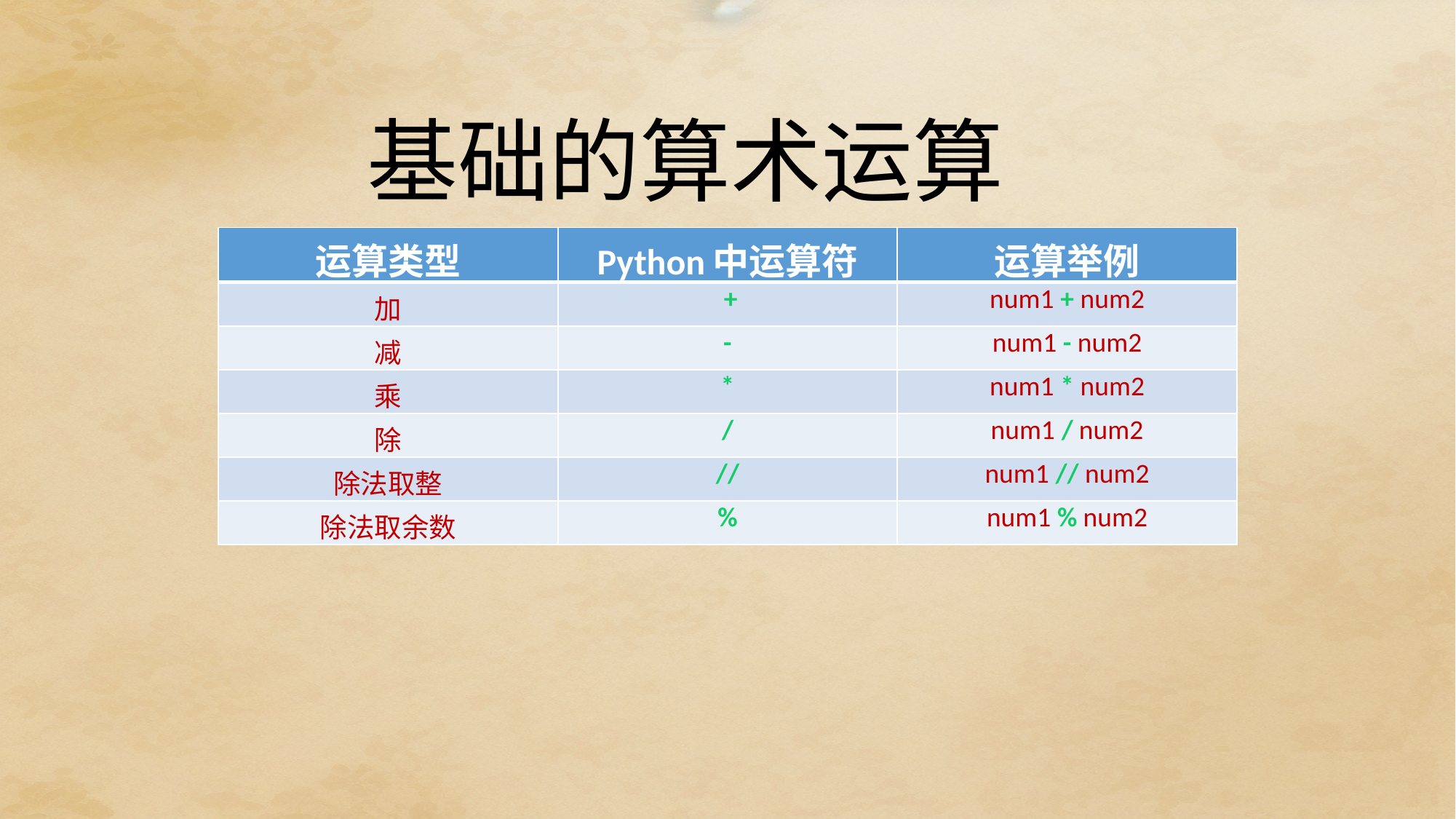

# 基础的算术运算
| 运算类型 | Python中运算符 | 运算举例 |
| --- | --- | --- |
| 加 | + | num1 + num2 |
| 减 | - | num1 - num2 |
| 乘 | \* | num1 \* num2 |
| 除 | / | num1 / num2 |
| 除法取整 | // | num1 // num2 |
| 除法取余数 | % | num1 % num2 |